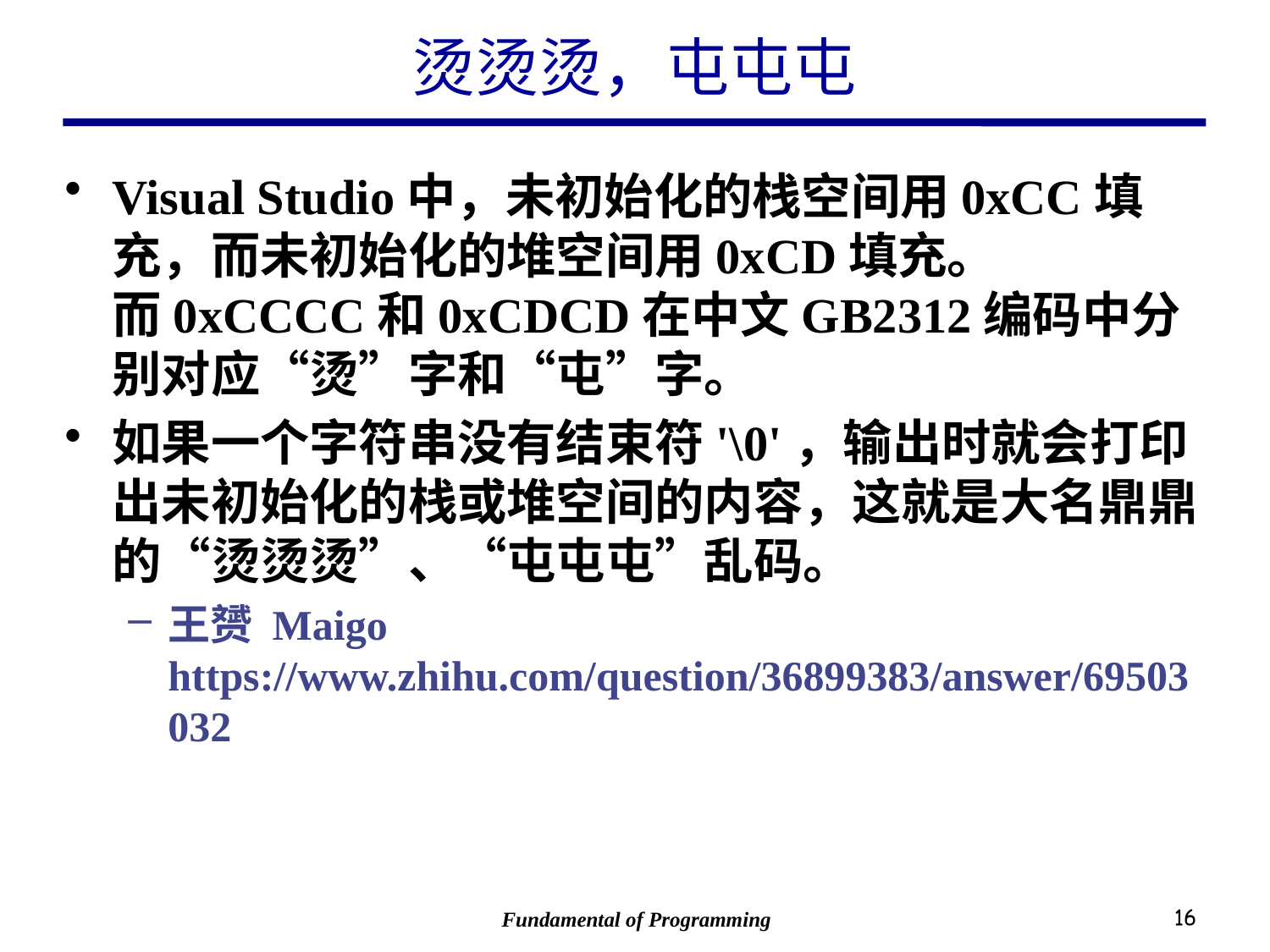

# 烫烫烫，屯屯屯
Visual Studio中，未初始化的栈空间用0xCC填充，而未初始化的堆空间用0xCD填充。
而0xCCCC和0xCDCD在中文GB2312编码中分别对应“烫”字和“屯”字。
如果一个字符串没有结束符'\0'，输出时就会打印出未初始化的栈或堆空间的内容，这就是大名鼎鼎的“烫烫烫”、“屯屯屯”乱码。
王赟 Maigo
https://www.zhihu.com/question/36899383/answer/69503032
Fundamental of Programming